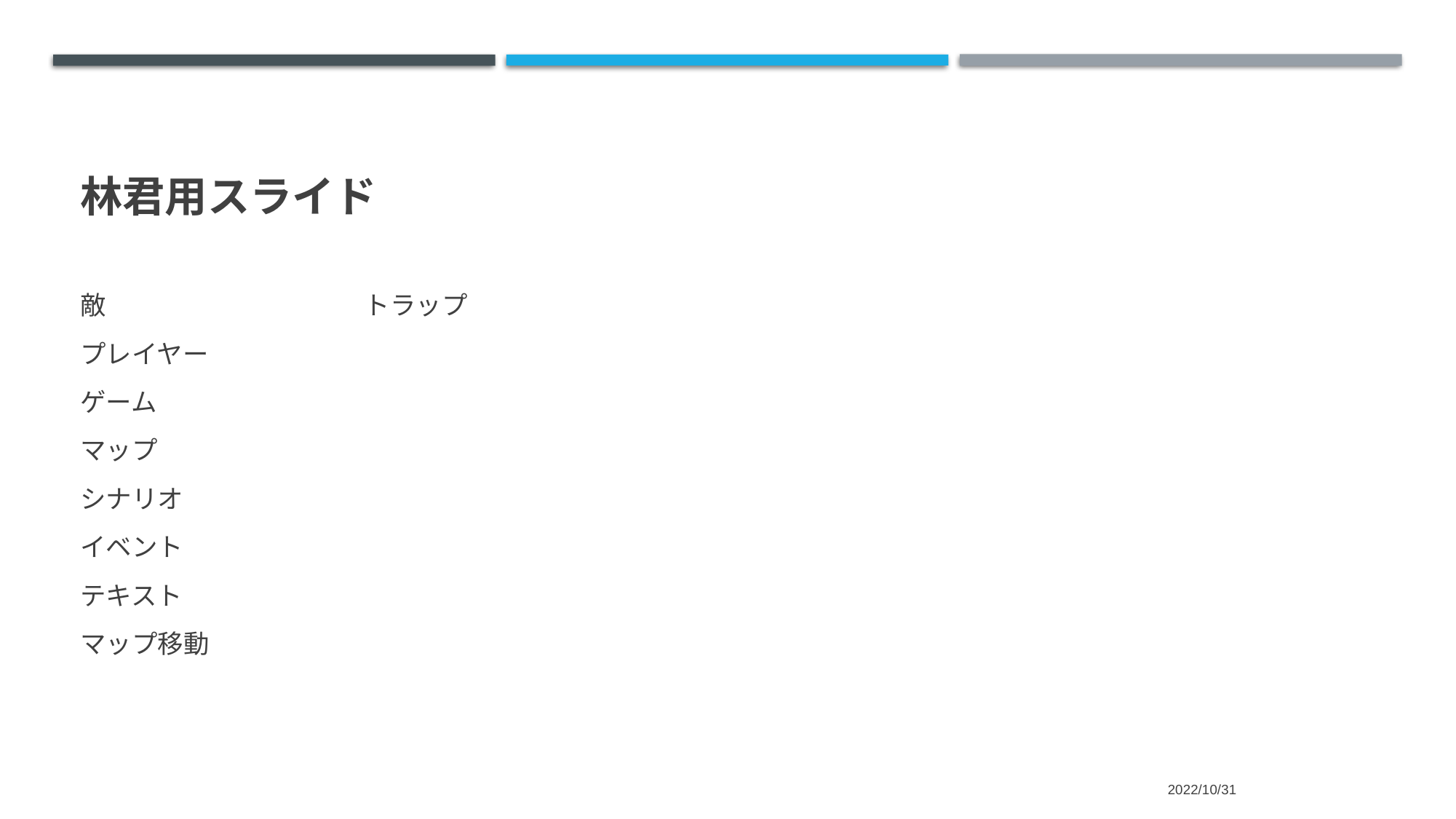

# 林君用スライド
敵　　　　　　　　　　トラップ
プレイヤー
ゲーム
マップ
シナリオ
イベント
テキスト
マップ移動

2022/10/31